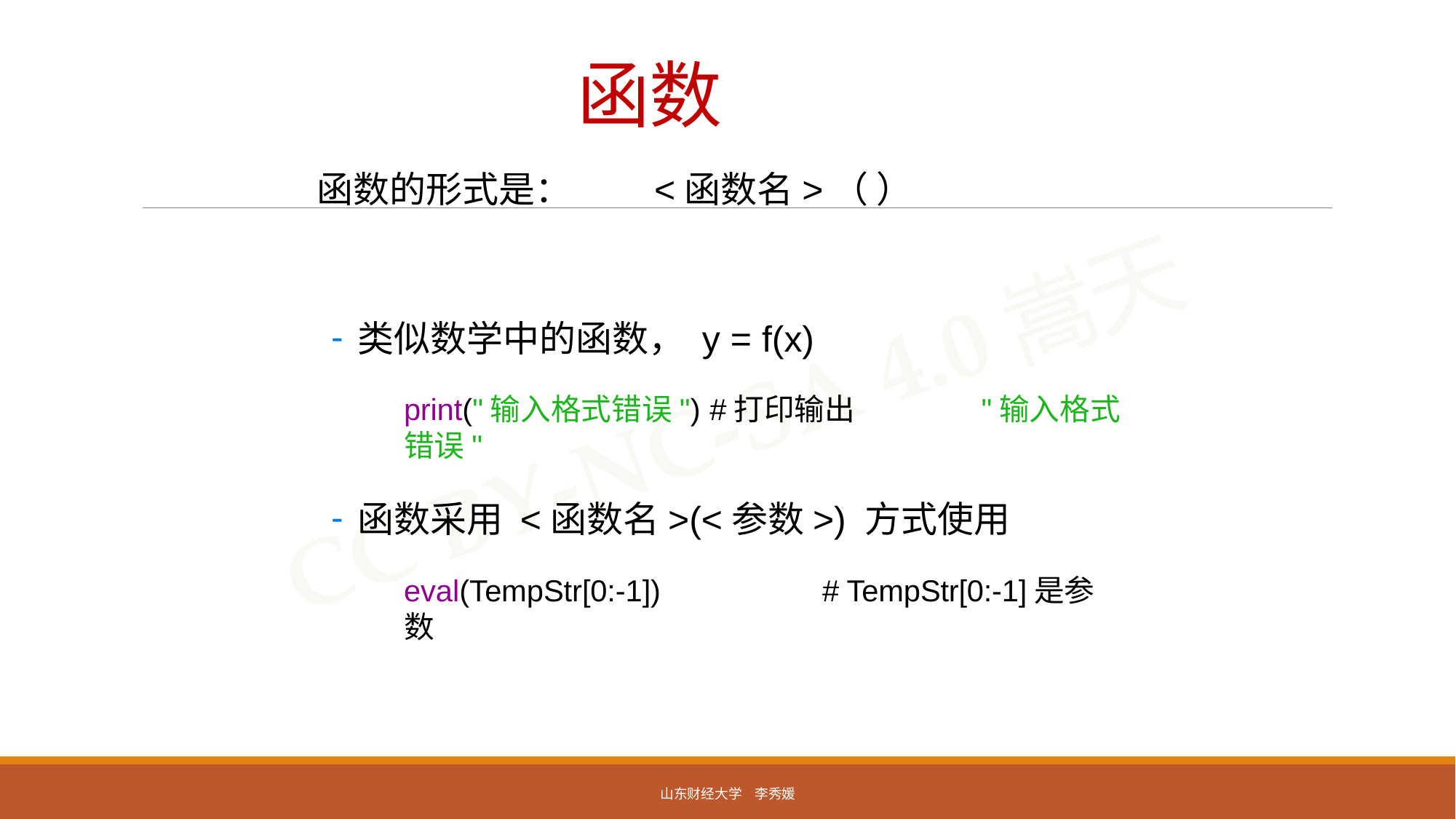

# 函数
函数的形式是：         <函数名>（ ）

类似数学中的函数， y = f(x)
print("输入格式错误") #打印输出	"输入格式错误"
函数采用 <函数名>(<参数>) 方式使用
eval(TempStr[0:-1])	# TempStr[0:-1]是参数

山东财经大学   李秀媛